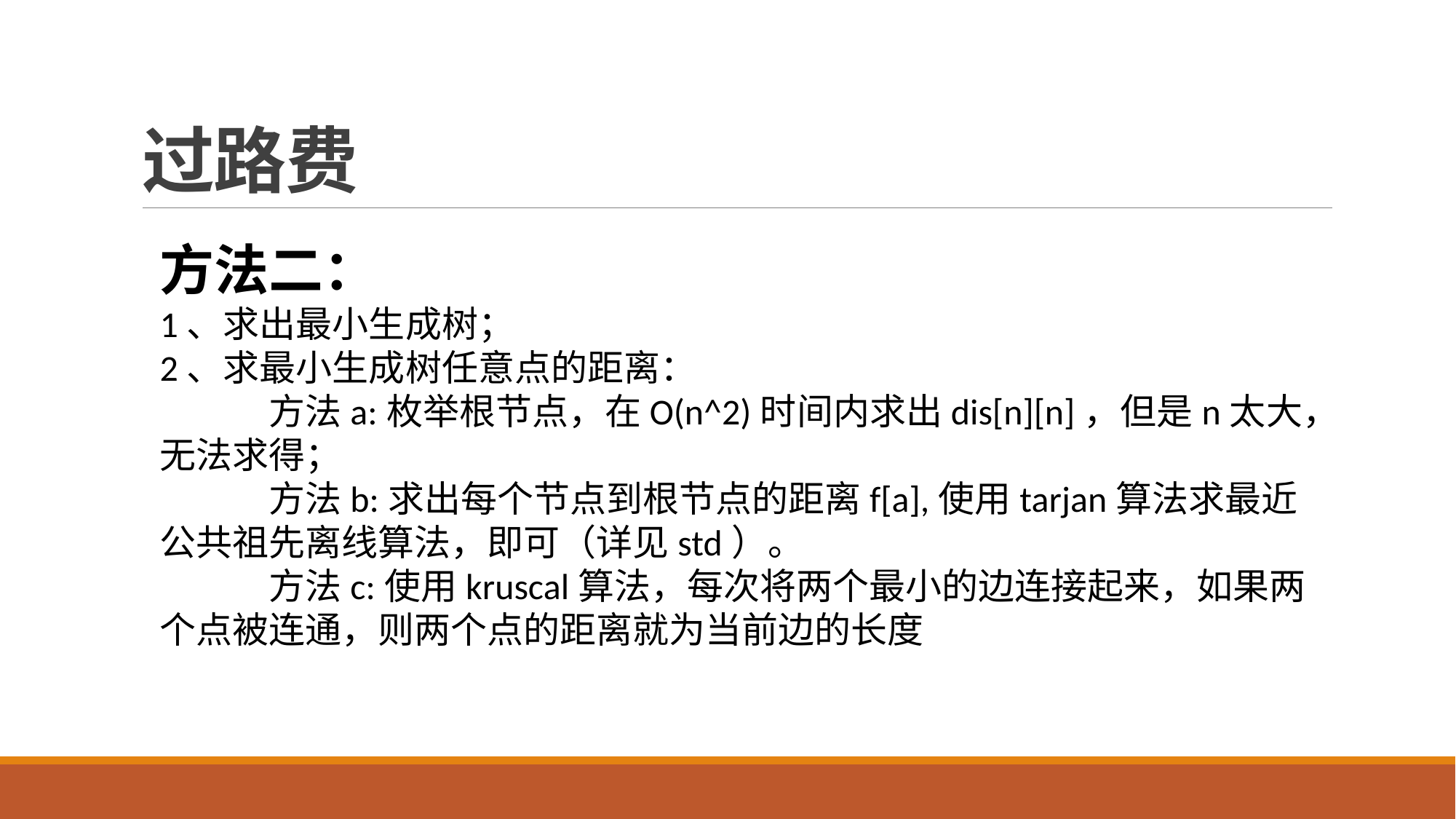

# 过路费
方法二：
1、求出最小生成树；
2、求最小生成树任意点的距离：
	方法a:枚举根节点，在O(n^2)时间内求出dis[n][n]，但是n太大，无法求得；
	方法b:求出每个节点到根节点的距离f[a],使用tarjan算法求最近公共祖先离线算法，即可（详见std）。
	方法c:使用kruscal算法，每次将两个最小的边连接起来，如果两个点被连通，则两个点的距离就为当前边的长度